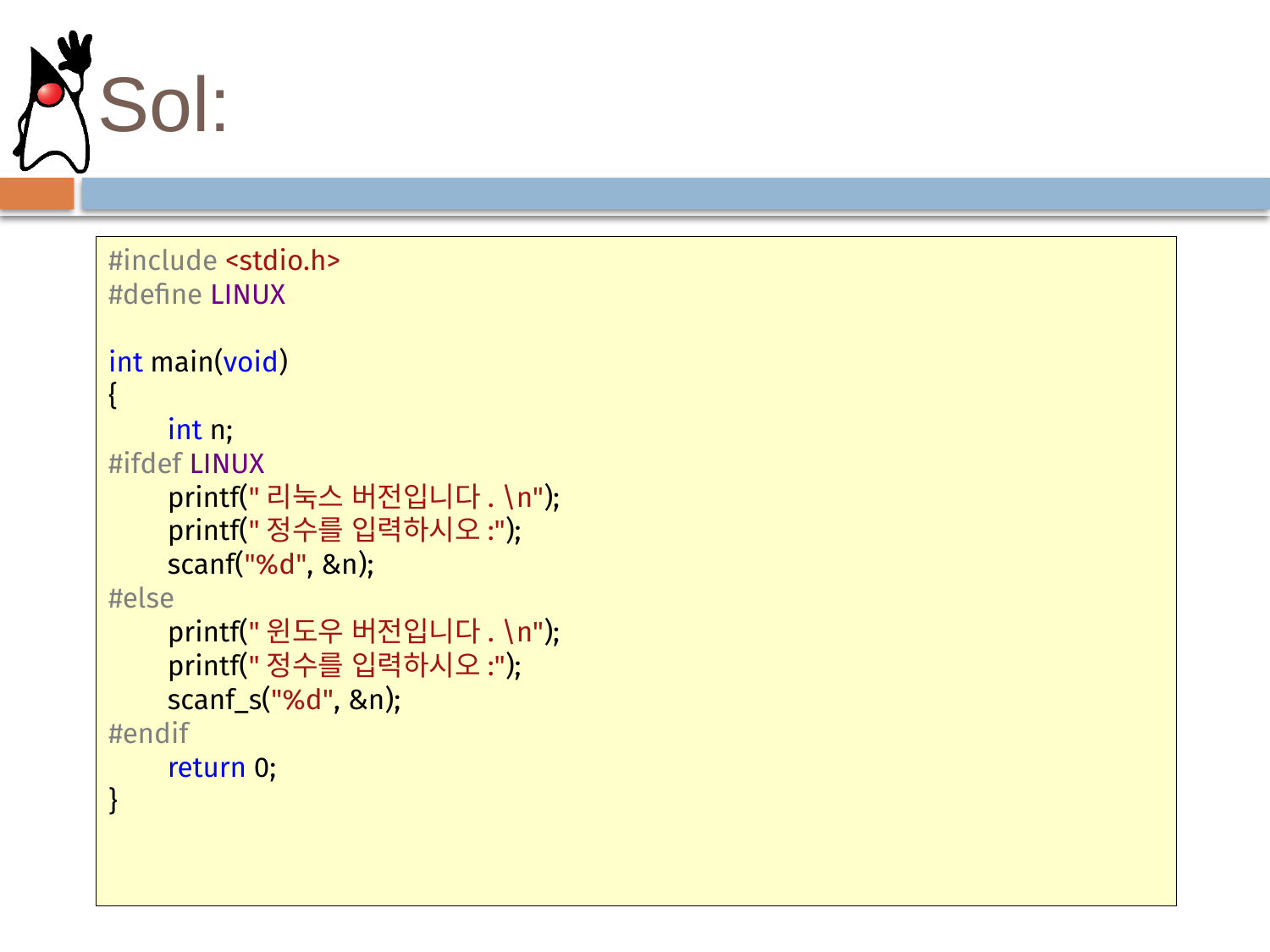

# Sol:
#include <stdio.h>
#define LINUX

int main(void)
{
        int n;
#ifdef LINUX
        printf("리눅스 버전입니다. \n");
        printf("정수를 입력하시오:");
        scanf("%d", &n);
#else
        printf("윈도우 버전입니다. \n");
        printf("정수를 입력하시오:");
        scanf_s("%d", &n);
#endif
        return 0;
}